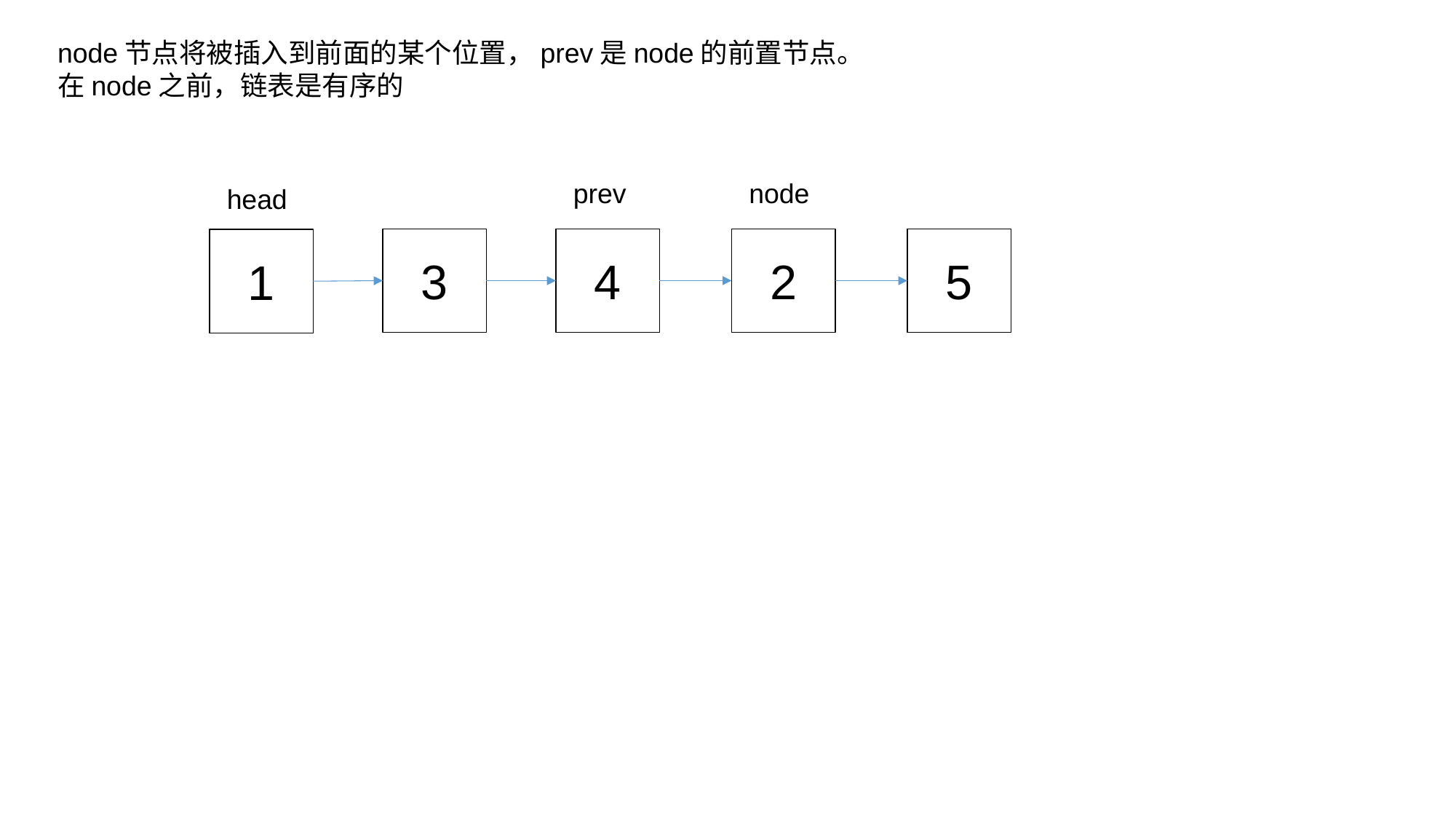

node节点将被插入到前面的某个位置，prev是node的前置节点。
在node之前，链表是有序的
prev
node
head

3
4
2
5
1